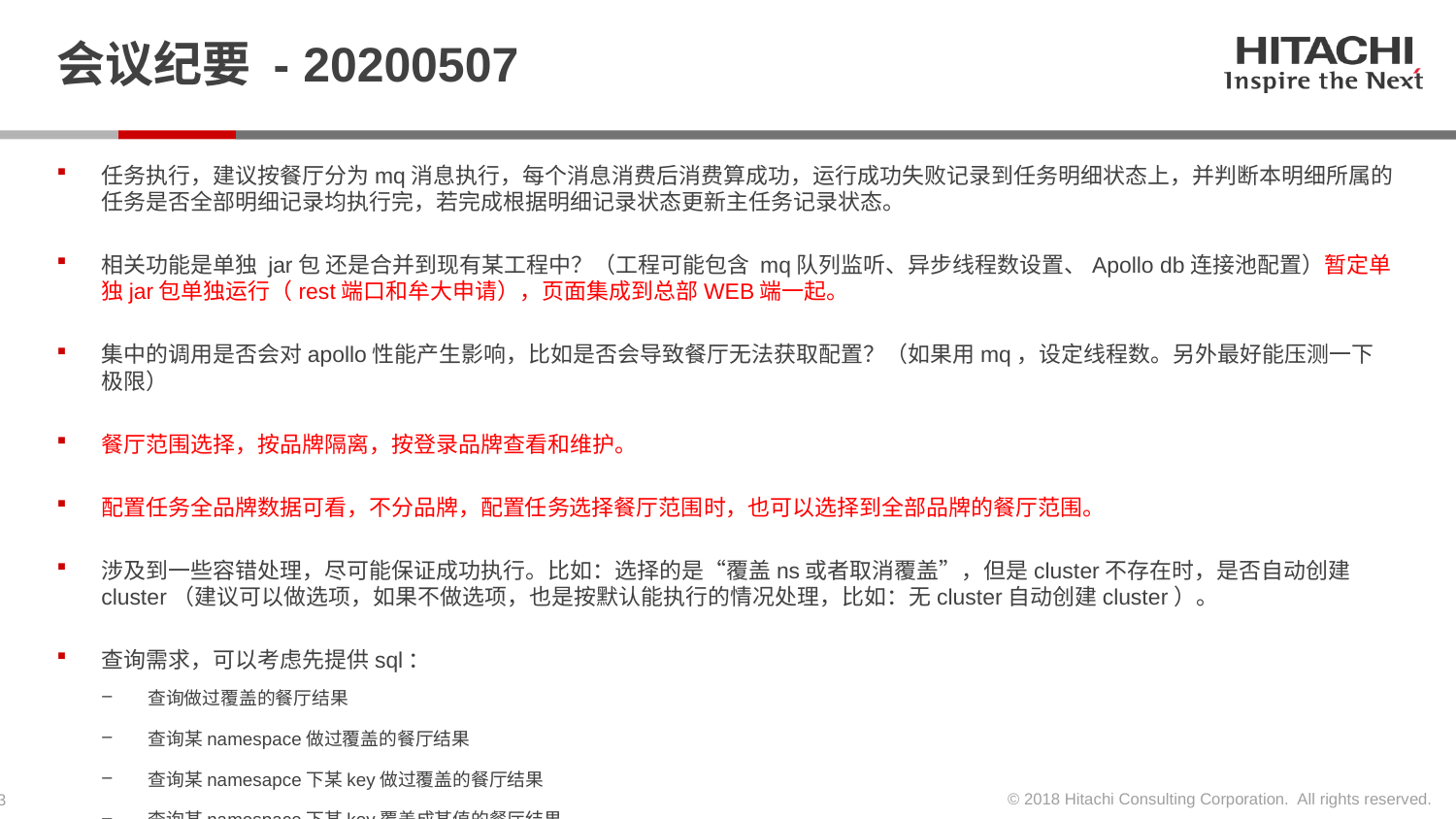

# 会议纪要 - 20200507
任务执行，建议按餐厅分为mq消息执行，每个消息消费后消费算成功，运行成功失败记录到任务明细状态上，并判断本明细所属的任务是否全部明细记录均执行完，若完成根据明细记录状态更新主任务记录状态。
相关功能是单独 jar包 还是合并到现有某工程中？（工程可能包含 mq队列监听、异步线程数设置、Apollo db连接池配置）暂定单独jar包单独运行（rest端口和牟大申请），页面集成到总部WEB端一起。
集中的调用是否会对apollo性能产生影响，比如是否会导致餐厅无法获取配置？（如果用mq，设定线程数。另外最好能压测一下极限）
餐厅范围选择，按品牌隔离，按登录品牌查看和维护。
配置任务全品牌数据可看，不分品牌，配置任务选择餐厅范围时，也可以选择到全部品牌的餐厅范围。
涉及到一些容错处理，尽可能保证成功执行。比如：选择的是“覆盖ns或者取消覆盖”，但是cluster不存在时，是否自动创建cluster（建议可以做选项，如果不做选项，也是按默认能执行的情况处理，比如：无cluster自动创建cluster）。
查询需求，可以考虑先提供sql：
查询做过覆盖的餐厅结果
查询某namespace做过覆盖的餐厅结果
查询某namesapce下某key做过覆盖的餐厅结果
查询某namespace下某key覆盖成某值的餐厅结果